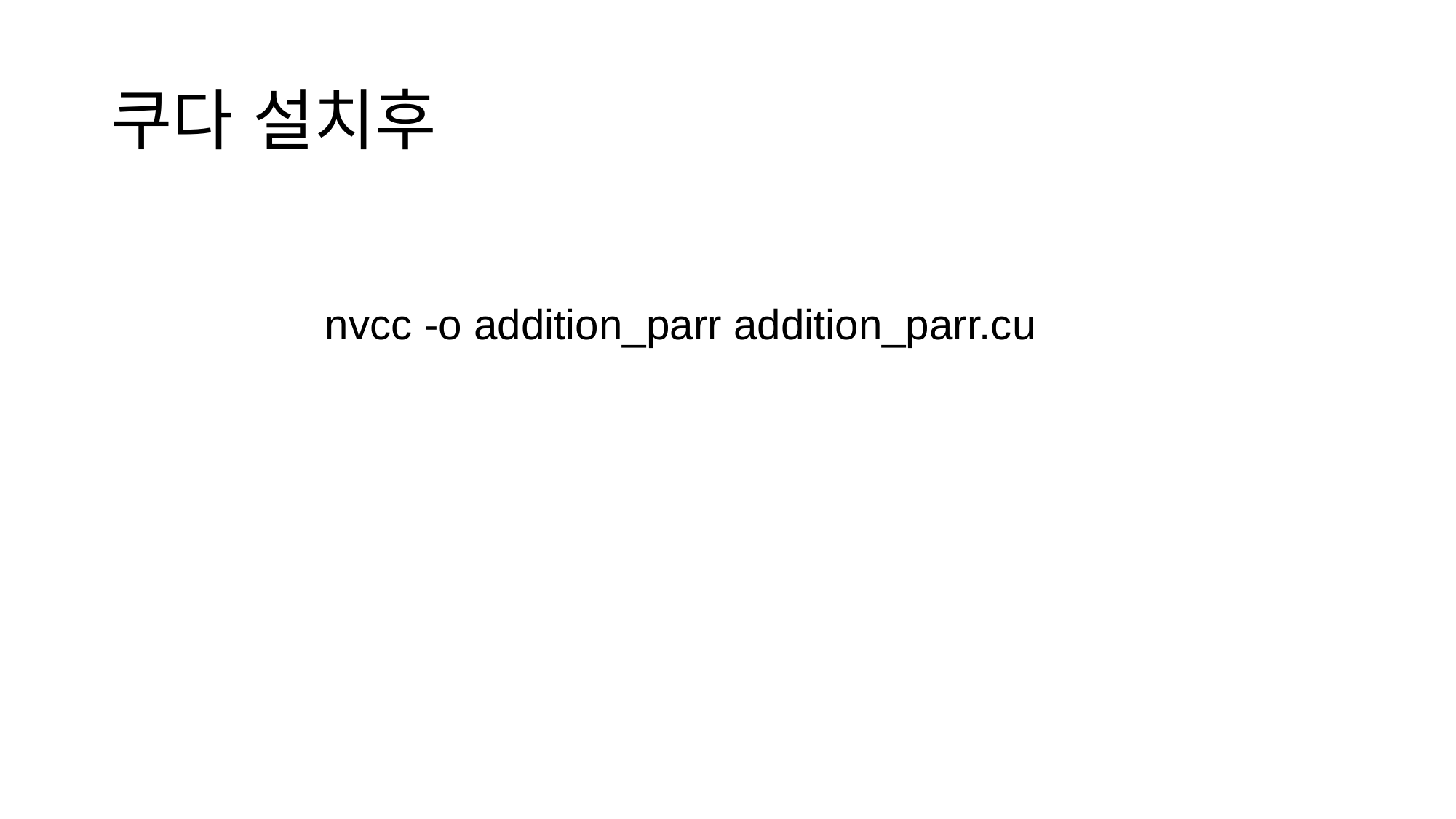

# 쿠다 설치후

 nvcc -o addition_parr addition_parr.cu